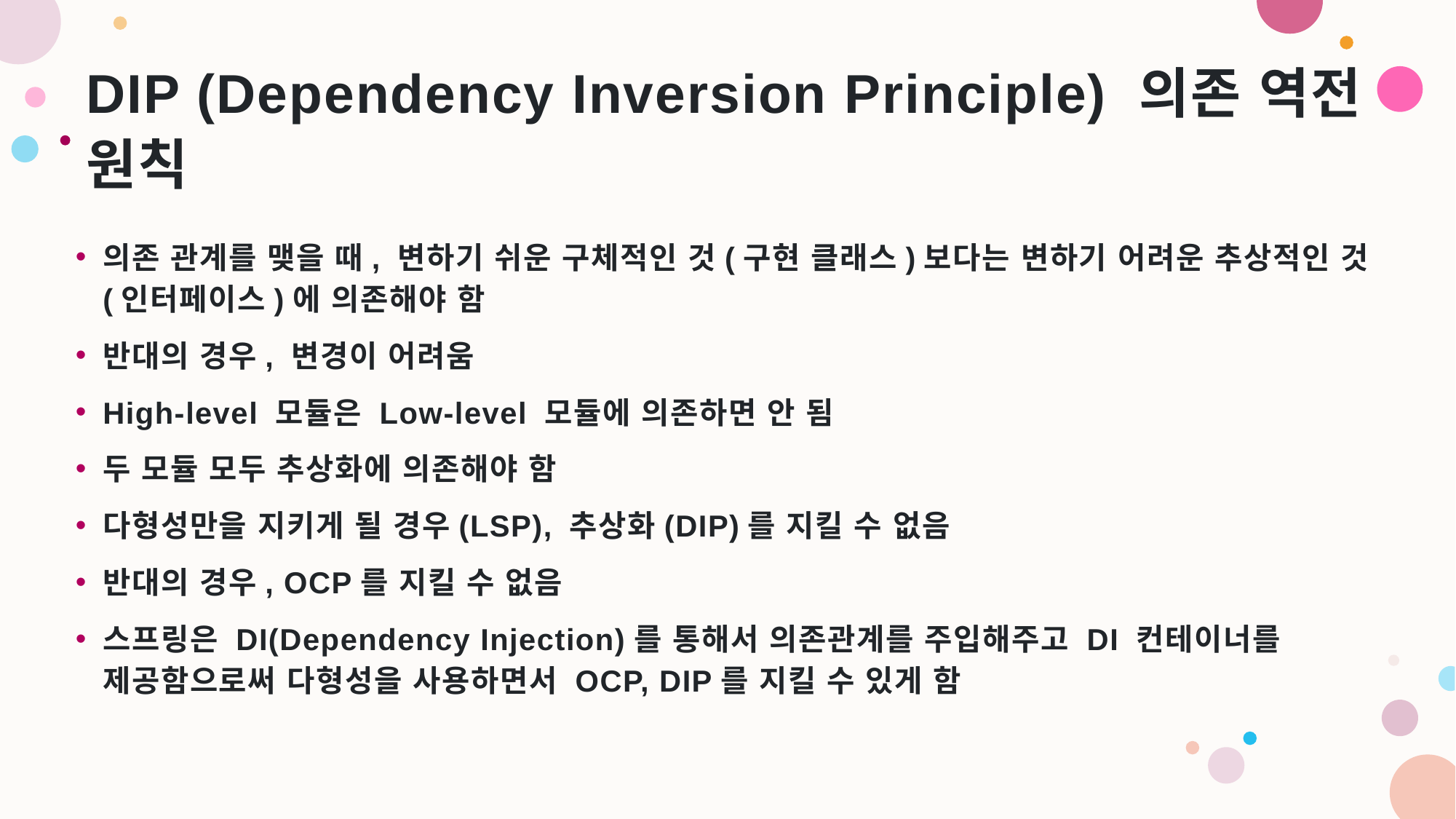

# DIP (Dependency Inversion Principle) 의존 역전 원칙
의존 관계를 맺을 때, 변하기 쉬운 구체적인 것(구현 클래스)보다는 변하기 어려운 추상적인 것(인터페이스)에 의존해야 함
반대의 경우, 변경이 어려움
High-level 모듈은 Low-level 모듈에 의존하면 안 됨
두 모듈 모두 추상화에 의존해야 함
다형성만을 지키게 될 경우(LSP), 추상화(DIP)를 지킬 수 없음
반대의 경우, OCP를 지킬 수 없음
스프링은 DI(Dependency Injection)를 통해서 의존관계를 주입해주고 DI 컨테이너를 제공함으로써 다형성을 사용하면서 OCP, DIP를 지킬 수 있게 함